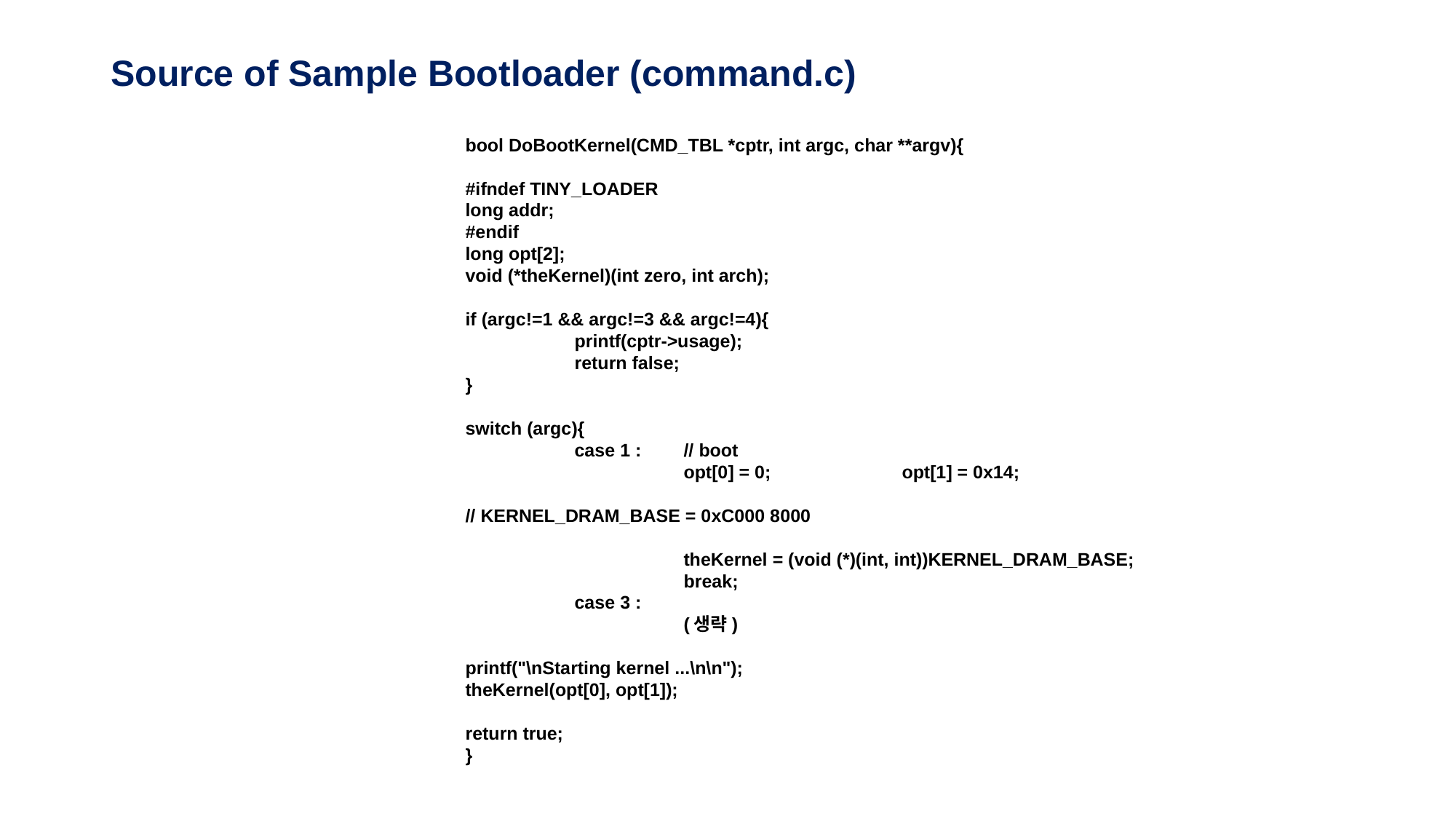

# Source of Sample Bootloader (command.c)
bool DoBootKernel(CMD_TBL *cptr, int argc, char **argv){

#ifndef TINY_LOADER
long addr;
#endif
long opt[2];
void (*theKernel)(int zero, int arch);

if (argc!=1 && argc!=3 && argc!=4){
	printf(cptr->usage);
	return false;
}

switch (argc){
	case 1 :	// boot
		opt[0] = 0;		opt[1] = 0x14;

// KERNEL_DRAM_BASE = 0xC000 8000

		theKernel = (void (*)(int, int))KERNEL_DRAM_BASE;
		break;
	case 3 :
		(생략)

printf("\nStarting kernel ...\n\n");
theKernel(opt[0], opt[1]);

return true;
}